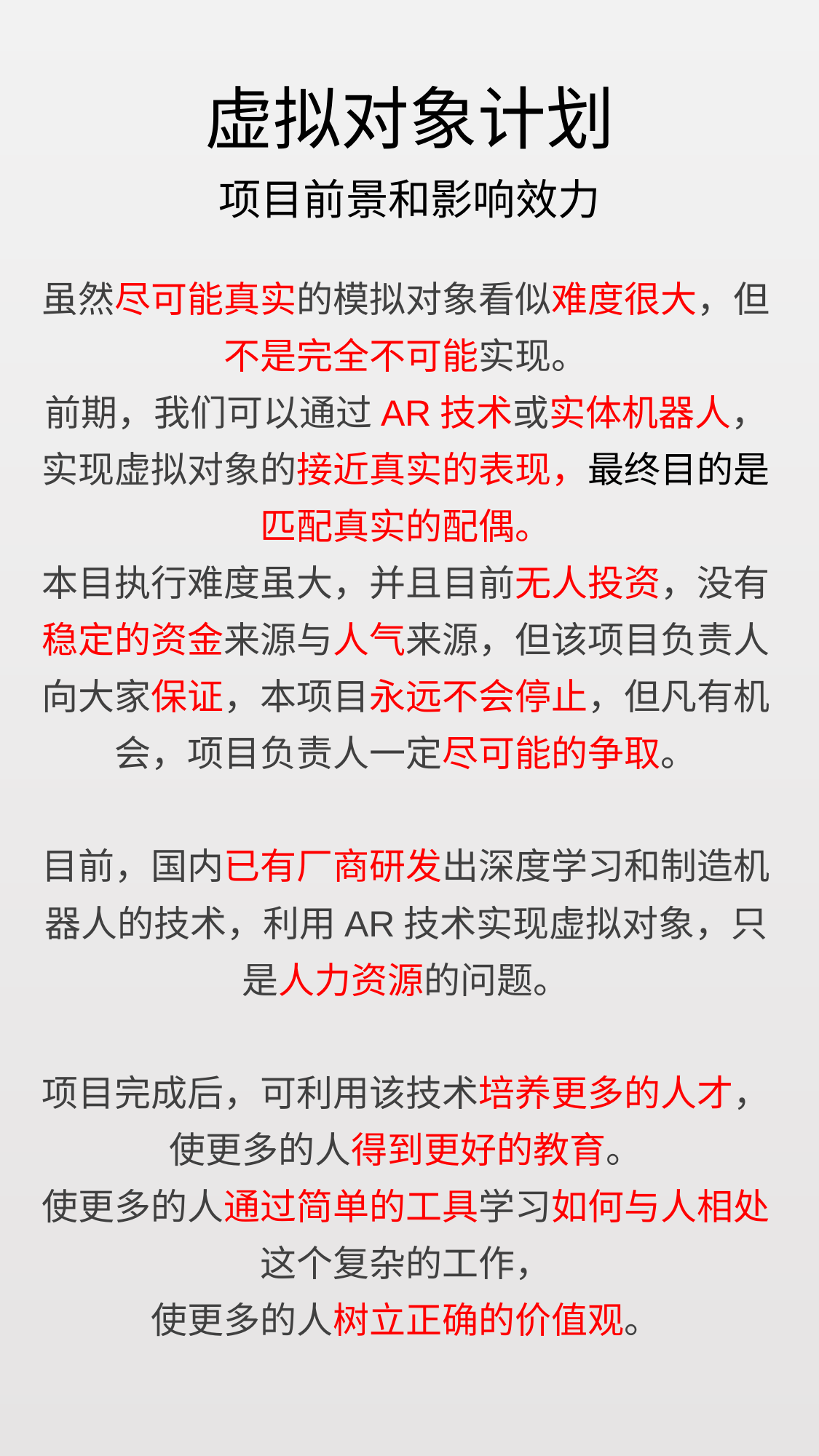

# 虚拟对象计划 项目前景和影响效力
虽然尽可能真实的模拟对象看似难度很大，但不是完全不可能实现。
前期，我们可以通过AR技术或实体机器人，实现虚拟对象的接近真实的表现，最终目的是匹配真实的配偶。
本目执行难度虽大，并且目前无人投资，没有稳定的资金来源与人气来源，但该项目负责人向大家保证，本项目永远不会停止，但凡有机会，项目负责人一定尽可能的争取。

目前，国内已有厂商研发出深度学习和制造机器人的技术，利用AR技术实现虚拟对象，只是人力资源的问题。

项目完成后，可利用该技术培养更多的人才，
使更多的人得到更好的教育。
使更多的人通过简单的工具学习如何与人相处这个复杂的工作，
使更多的人树立正确的价值观。